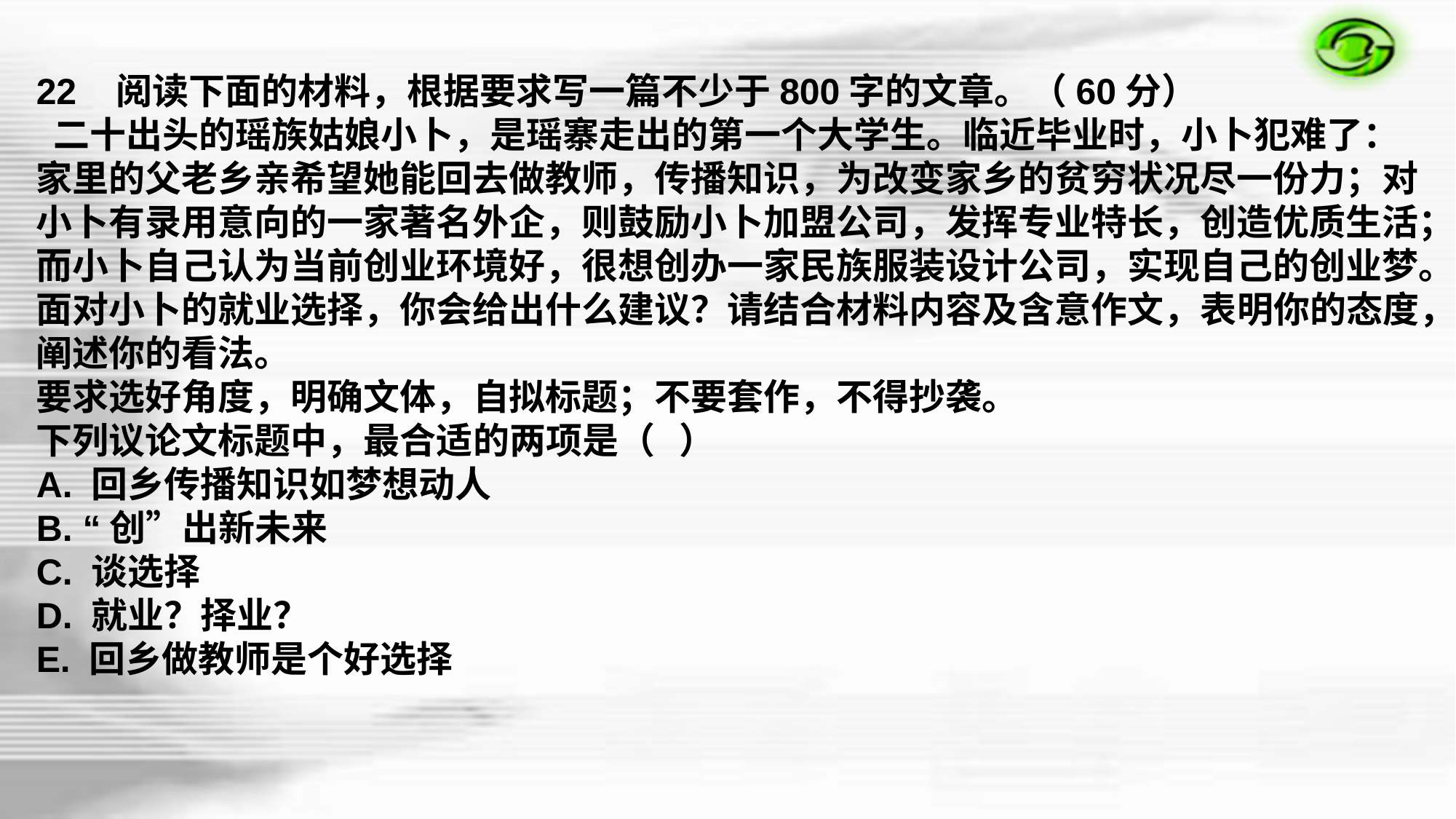

22   阅读下面的材料，根据要求写一篇不少于800字的文章。（60分）
 二十出头的瑶族姑娘小卜，是瑶寨走出的第一个大学生。临近毕业时，小卜犯难了：家里的父老乡亲希望她能回去做教师，传播知识，为改变家乡的贫穷状况尽一份力；对小卜有录用意向的一家著名外企，则鼓励小卜加盟公司，发挥专业特长，创造优质生活；而小卜自己认为当前创业环境好，很想创办一家民族服装设计公司，实现自己的创业梦。
面对小卜的就业选择，你会给出什么建议？请结合材料内容及含意作文，表明你的态度，阐述你的看法。
要求选好角度，明确文体，自拟标题；不要套作，不得抄袭。
下列议论文标题中，最合适的两项是（   ）
A. 回乡传播知识如梦想动人
B. “创”出新未来
C. 谈选择
D. 就业？择业？
E. 回乡做教师是个好选择